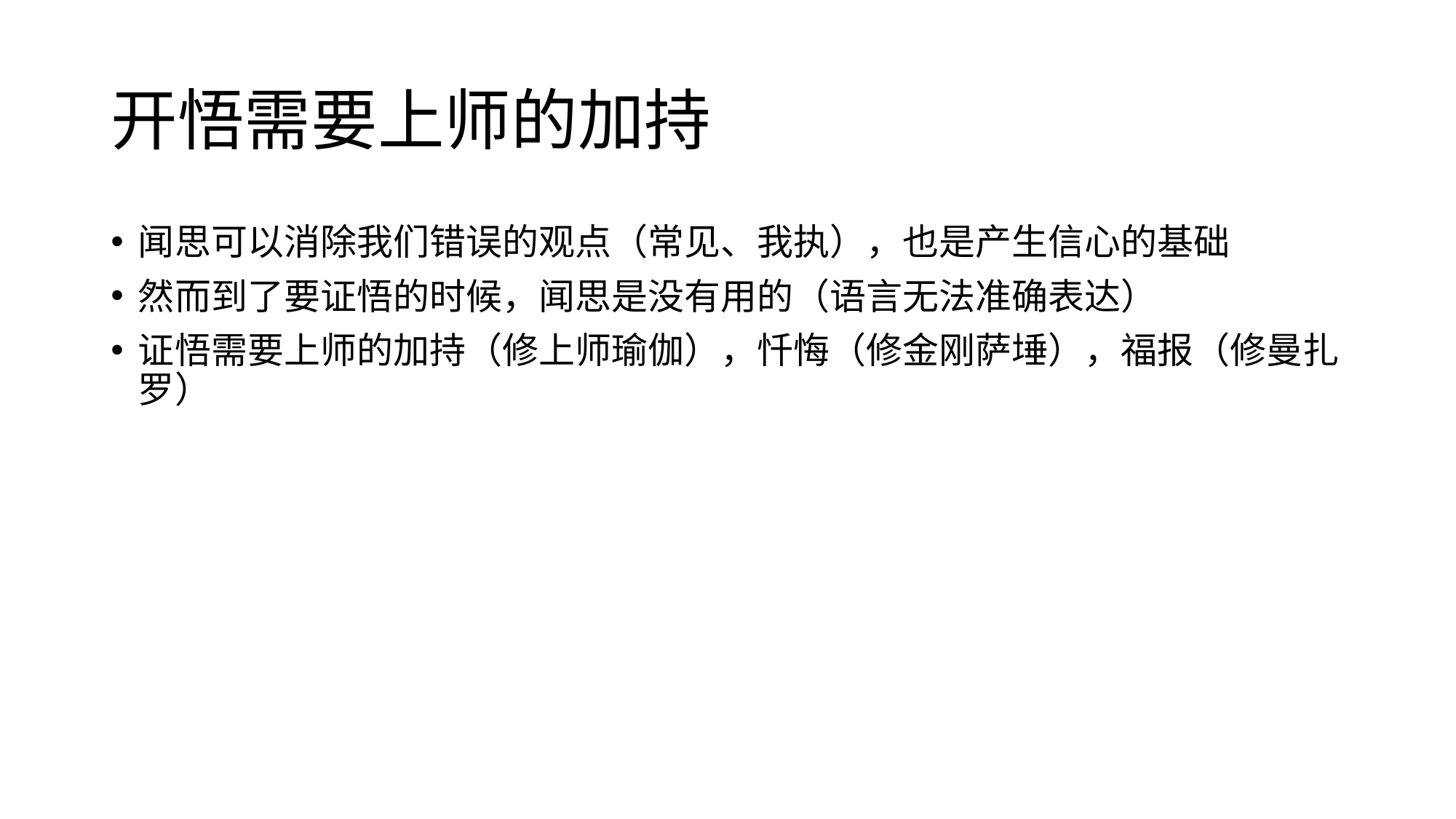

# 开悟需要上师的加持
闻思可以消除我们错误的观点（常见、我执），也是产生信心的基础
然而到了要证悟的时候，闻思是没有用的（语言无法准确表达）
证悟需要上师的加持（修上师瑜伽），忏悔（修金刚萨埵），福报（修曼扎罗）